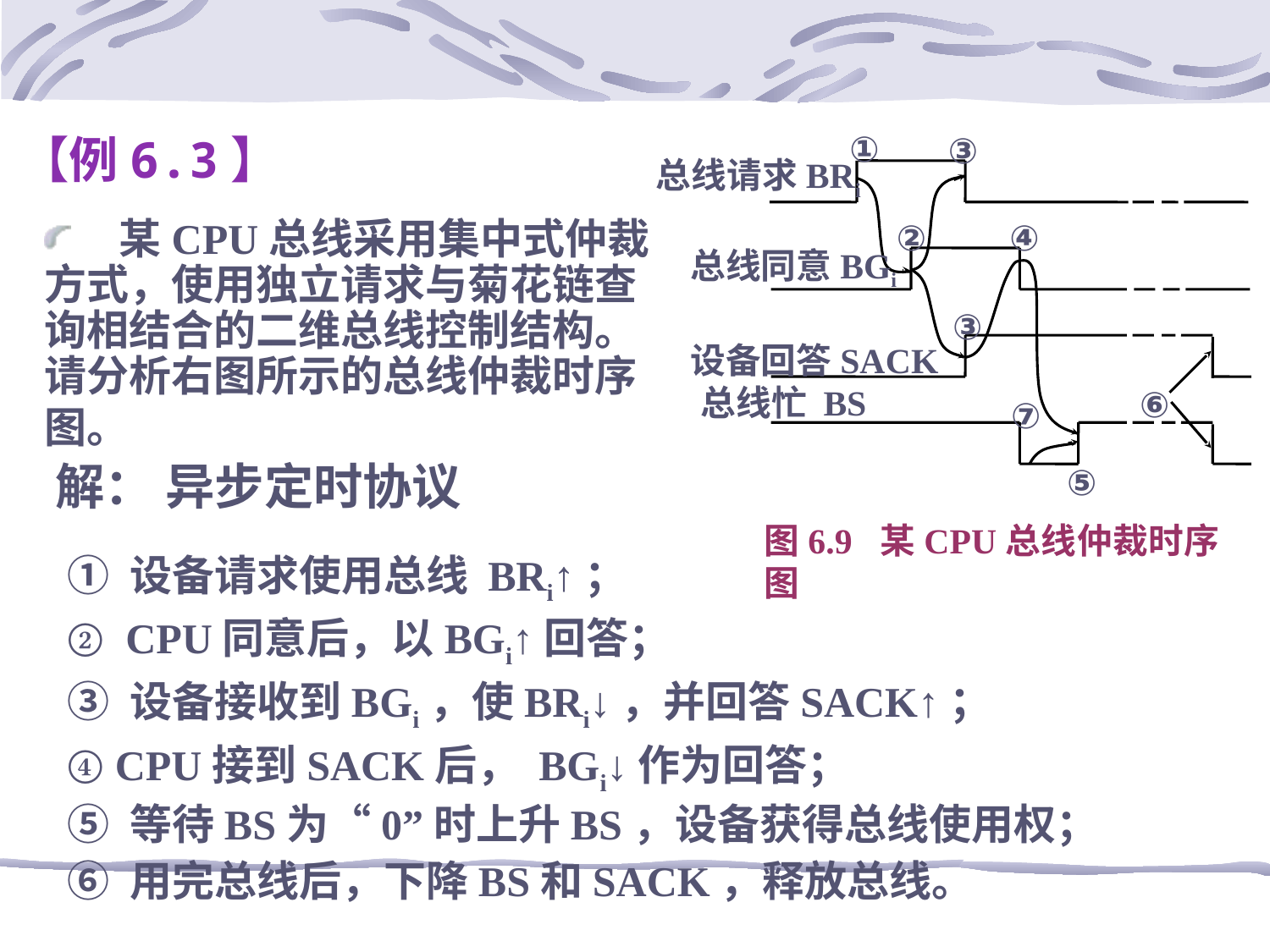

# 【例6.3】
①
③
总线请求BRi

②
④
总线同意BGi

③

设备回答SACK

总线忙 BS
⑥
⑦

⑤

图6.9  某CPU总线仲裁时序图
    某CPU总线采用集中式仲裁方式，使用独立请求与菊花链查询相结合的二维总线控制结构。请分析右图所示的总线仲裁时序图。
解： 异步定时协议
① 设备请求使用总线 BRi↑；
②  CPU同意后，以BGi↑回答；
③ 设备接收到BGi，使BRi↓，并回答SACK↑；
④ CPU接到SACK后， BGi↓作为回答；
⑤ 等待BS为“0”时上升BS，设备获得总线使用权；
⑥ 用完总线后，下降BS和SACK，释放总线。